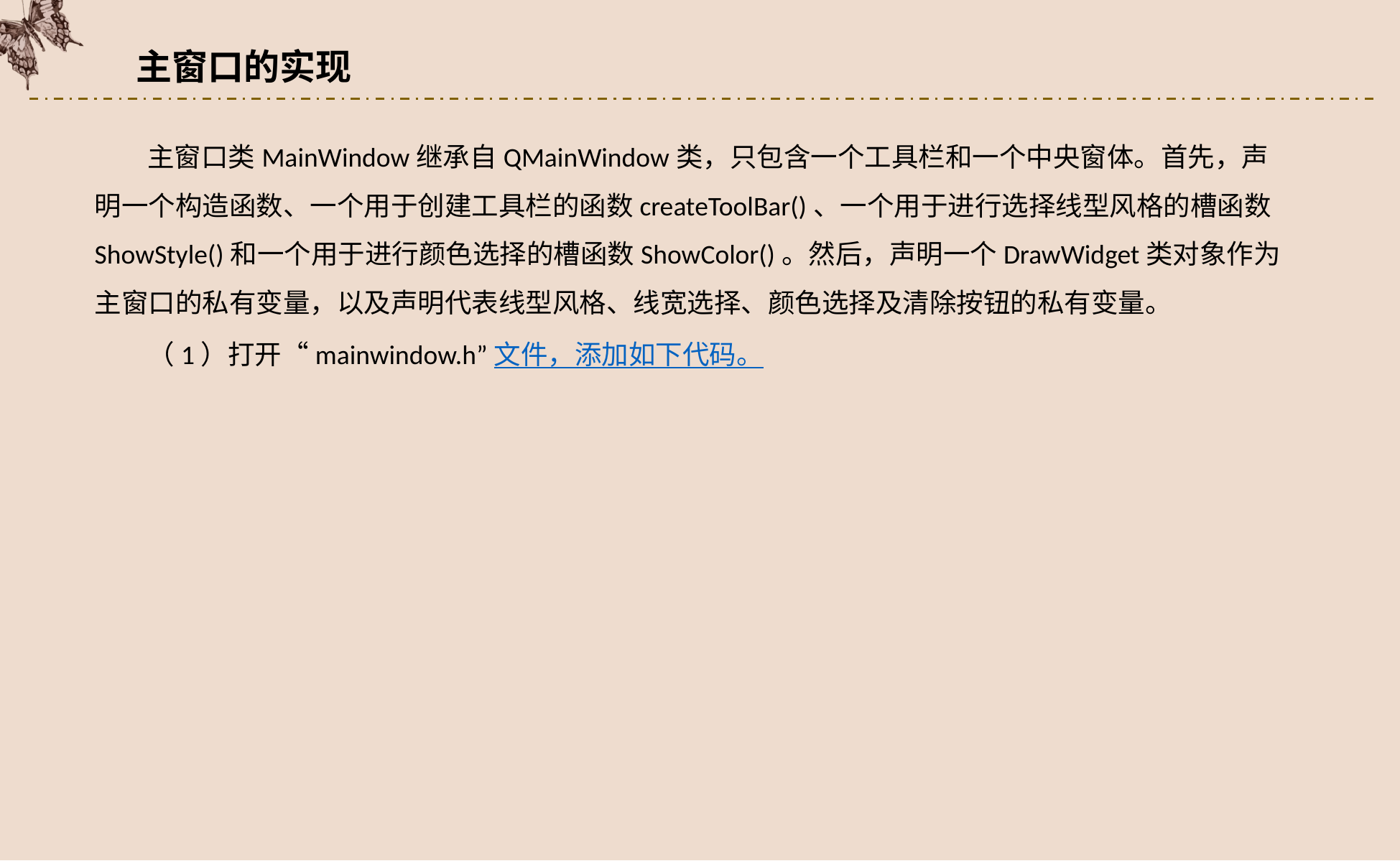

主窗口的实现
主窗口类MainWindow继承自QMainWindow类，只包含一个工具栏和一个中央窗体。首先，声明一个构造函数、一个用于创建工具栏的函数createToolBar()、一个用于进行选择线型风格的槽函数ShowStyle()和一个用于进行颜色选择的槽函数ShowColor()。然后，声明一个DrawWidget类对象作为主窗口的私有变量，以及声明代表线型风格、线宽选择、颜色选择及清除按钮的私有变量。
（1）打开“mainwindow.h”文件，添加如下代码。